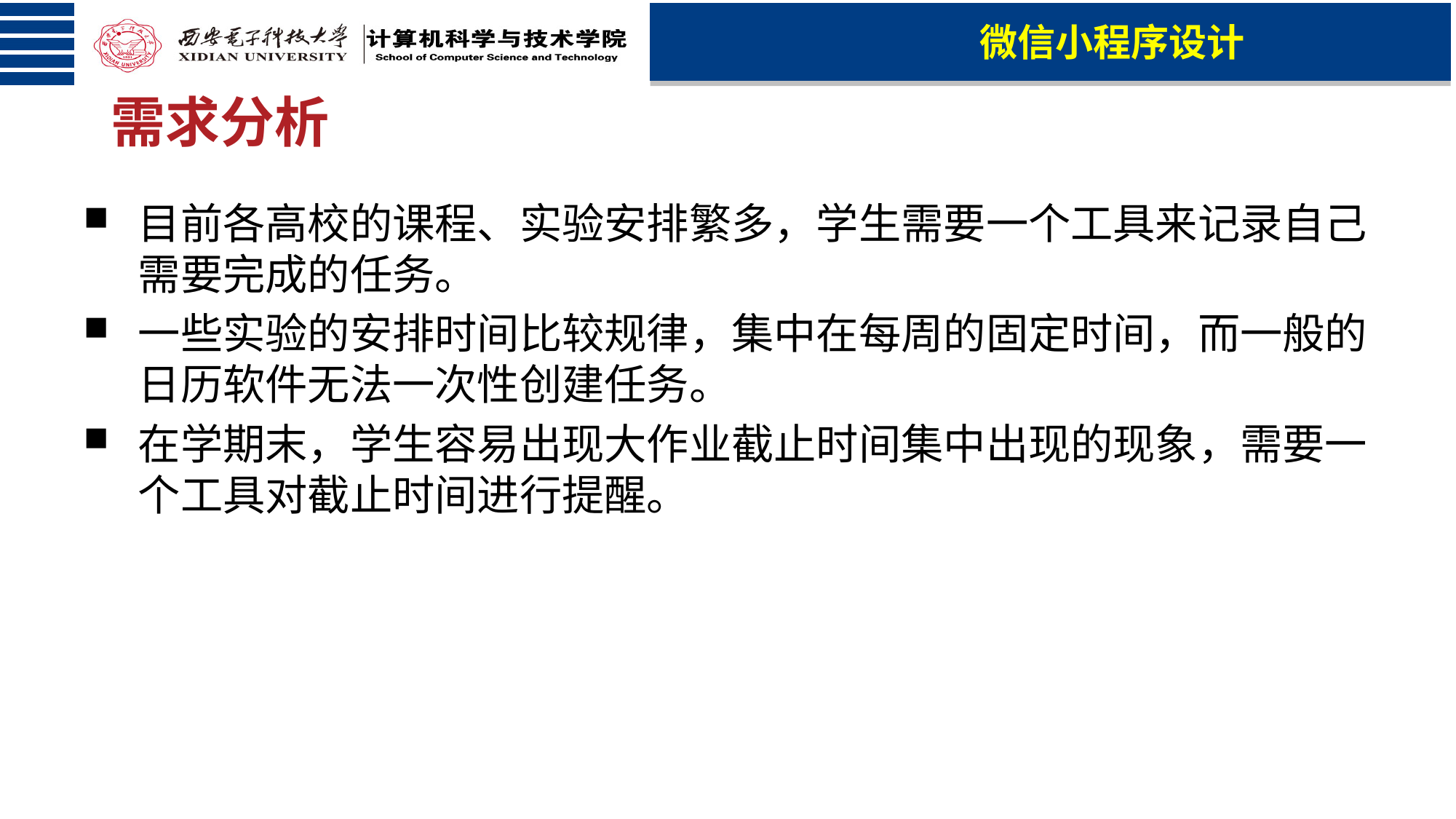

微信小程序设计
# 需求分析
目前各高校的课程、实验安排繁多，学生需要一个工具来记录自己需要完成的任务。
一些实验的安排时间比较规律，集中在每周的固定时间，而一般的日历软件无法一次性创建任务。
在学期末，学生容易出现大作业截止时间集中出现的现象，需要一个工具对截止时间进行提醒。